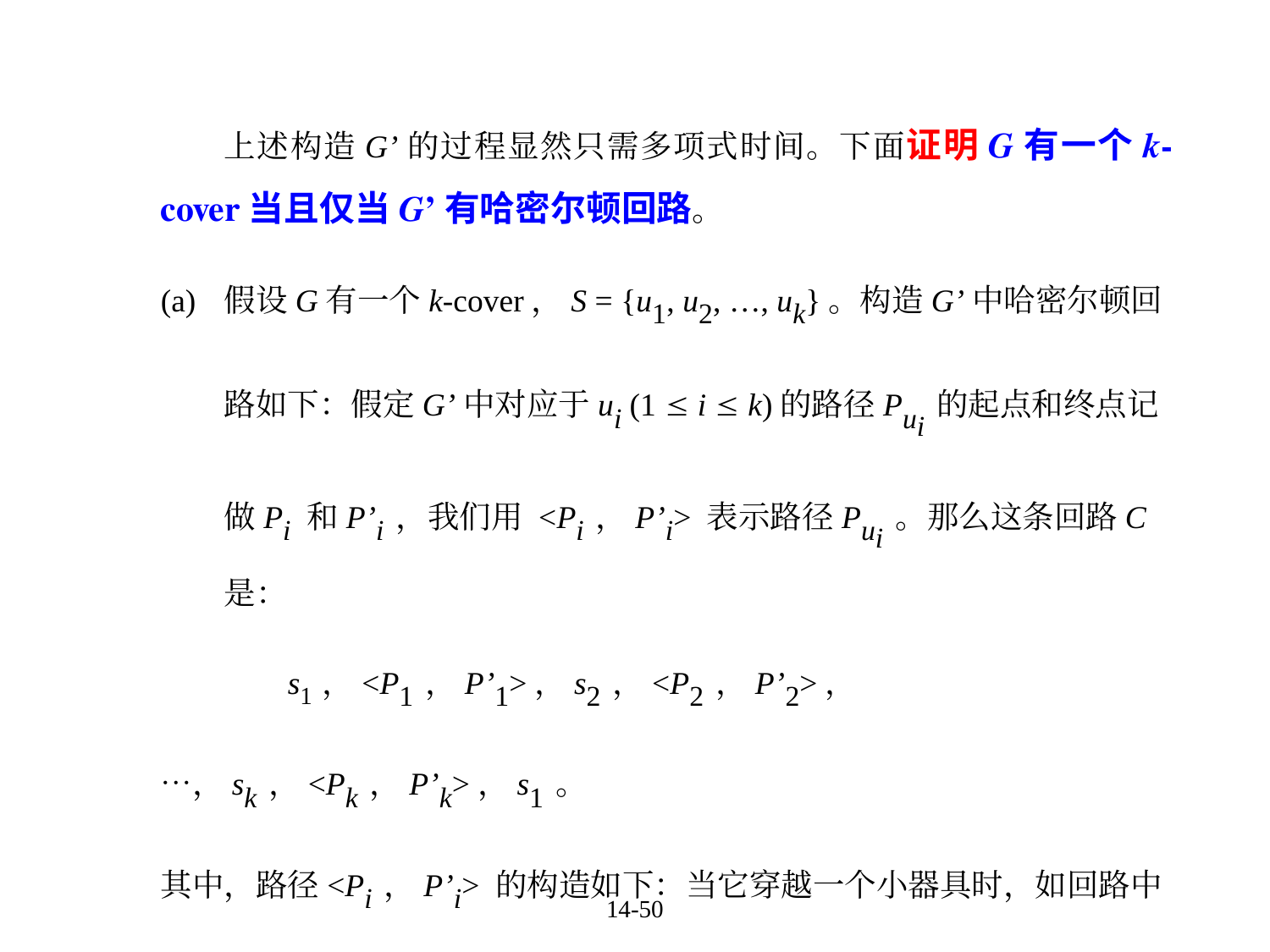

上述构造G’的过程显然只需多项式时间。下面证明G有一个k-cover当且仅当G’有哈密尔顿回路。
(a)	假设G有一个k-cover，S = {u1, u2, …, uk}。构造G’中哈密尔顿回路如下：假定G’中对应于ui (1 ≤ i ≤ k)的路径Pui的起点和终点记做Pi 和P’i，我们用 <Pi，P’i> 表示路径Pui。那么这条回路C是：
	s1，<P1，P’1>，s2，<P2，P’2>，…，sk，<Pk，P’k>，s1。
其中，路径<Pi，P’i> 的构造如下：当它穿越一个小器具时，如回路中的其它(k-1)个路径都没有穿越它，那么路径<Pi，P’i>穿越小器具的12个点，否则6个点。因为S是G的一个k-cover，G中每条边都关联于S中一个或两个顶点，那么它关联的小器具在G’中就一定会被路径<Pi，P’i>，∀1 ≤ i ≤ k，中一条或两条穿越。C显然是个哈密尔顿回路。继续图14-17中例子，G有2-cover {u，b}，图14-18勾画出在G’中的一条哈密尔顿回路。图中回路未用部分被略去。
14-50